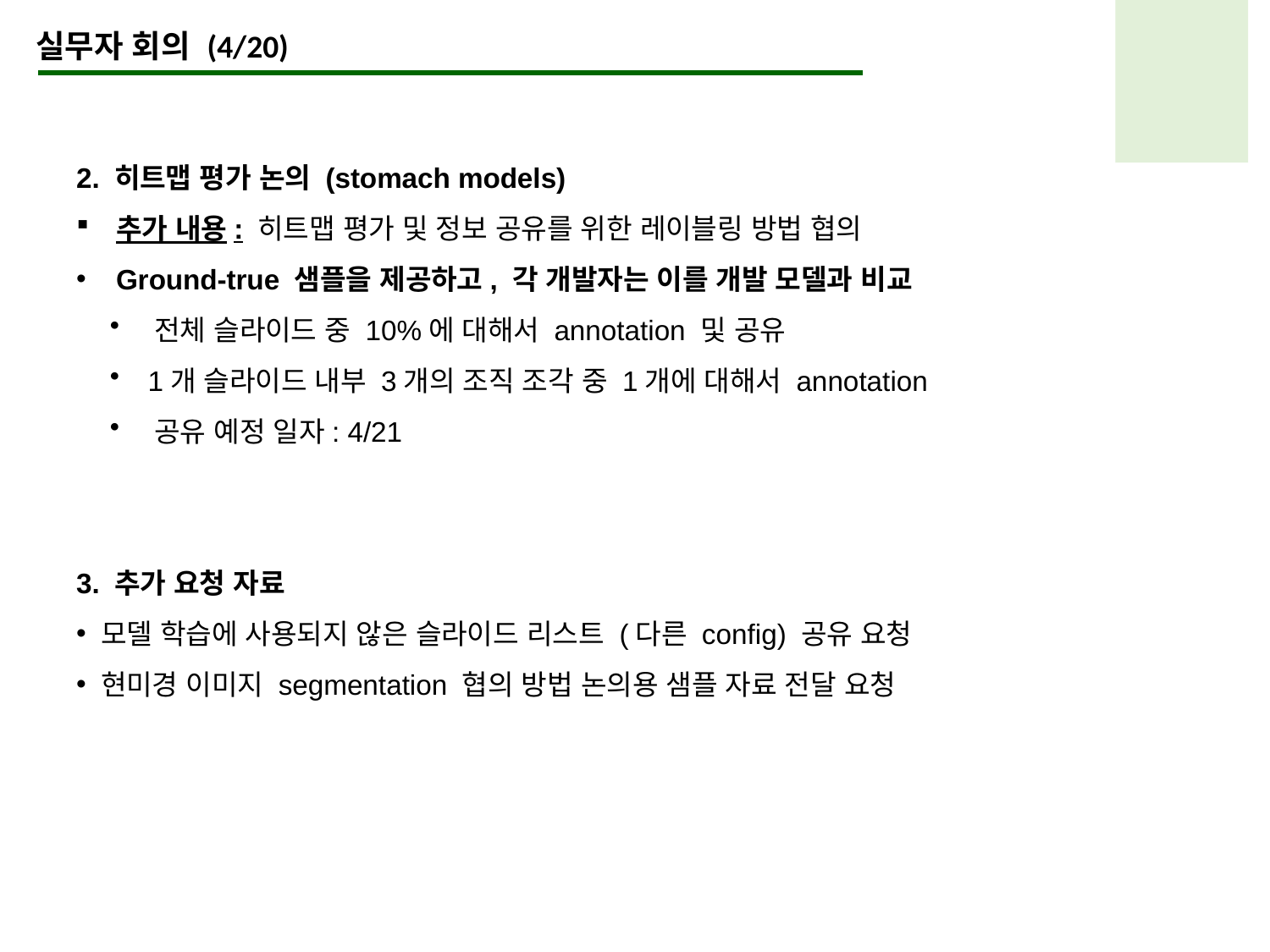

실무자 회의 (4/20)
2. 히트맵 평가 논의 (stomach models)
추가 내용: 히트맵 평가 및 정보 공유를 위한 레이블링 방법 협의
Ground-true 샘플을 제공하고, 각 개발자는 이를 개발 모델과 비교
 전체 슬라이드 중 10%에 대해서 annotation 및 공유
 1개 슬라이드 내부 3개의 조직 조각 중 1개에 대해서 annotation
 공유 예정 일자: 4/21

3. 추가 요청 자료
 모델 학습에 사용되지 않은 슬라이드 리스트 (다른 config) 공유 요청
 현미경 이미지 segmentation 협의 방법 논의용 샘플 자료 전달 요청